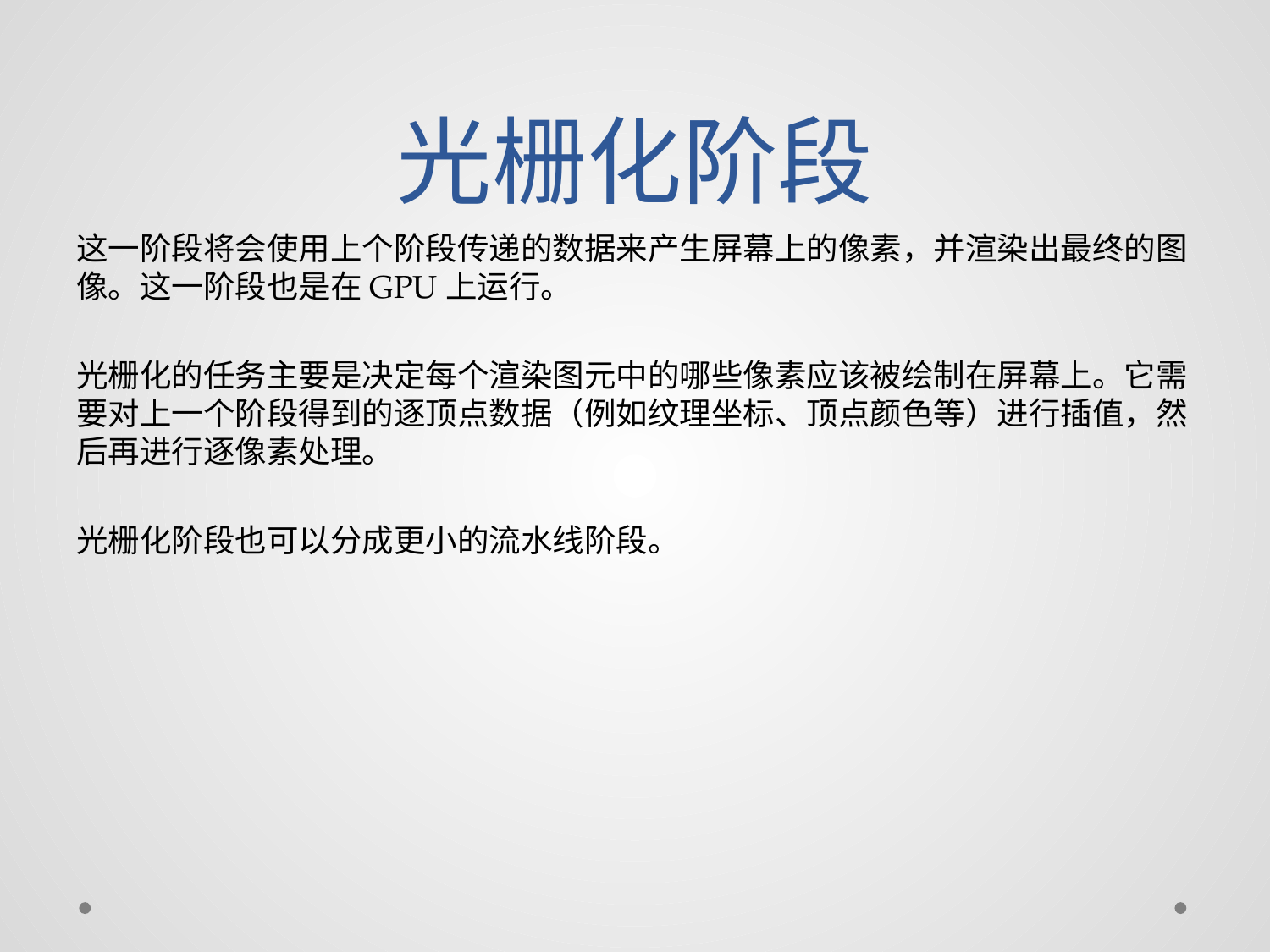

# 光栅化阶段
这一阶段将会使用上个阶段传递的数据来产生屏幕上的像素，并渲染出最终的图像。这一阶段也是在GPU上运行。

光栅化的任务主要是决定每个渲染图元中的哪些像素应该被绘制在屏幕上。它需要对上一个阶段得到的逐顶点数据（例如纹理坐标、顶点颜色等）进行插值，然后再进行逐像素处理。

光栅化阶段也可以分成更小的流水线阶段。